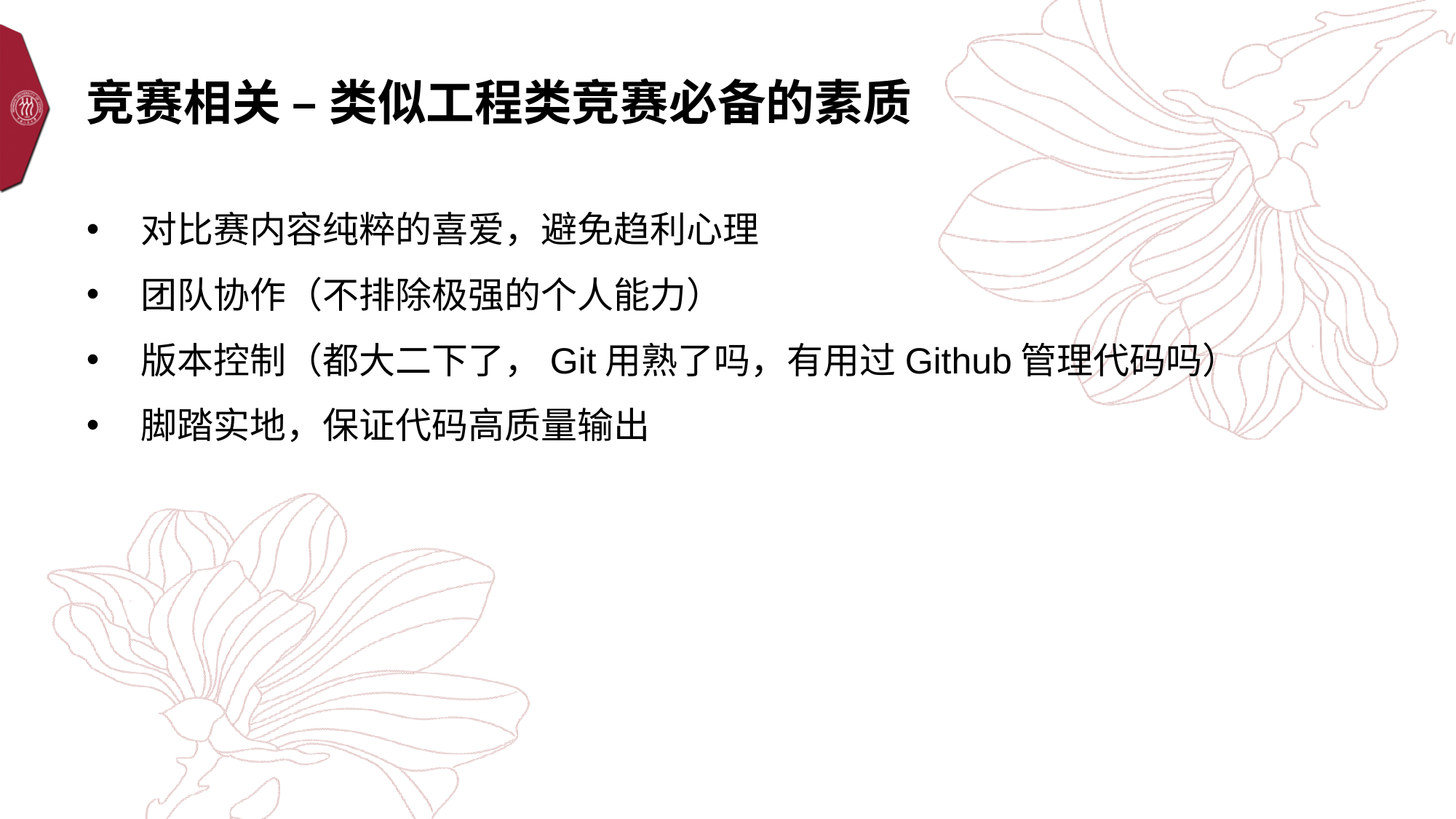

# 竞赛相关 – 类似工程类竞赛必备的素质
对比赛内容纯粹的喜爱，避免趋利心理
团队协作（不排除极强的个人能力）
版本控制（都大二下了，Git用熟了吗，有用过Github管理代码吗）
脚踏实地，保证代码高质量输出